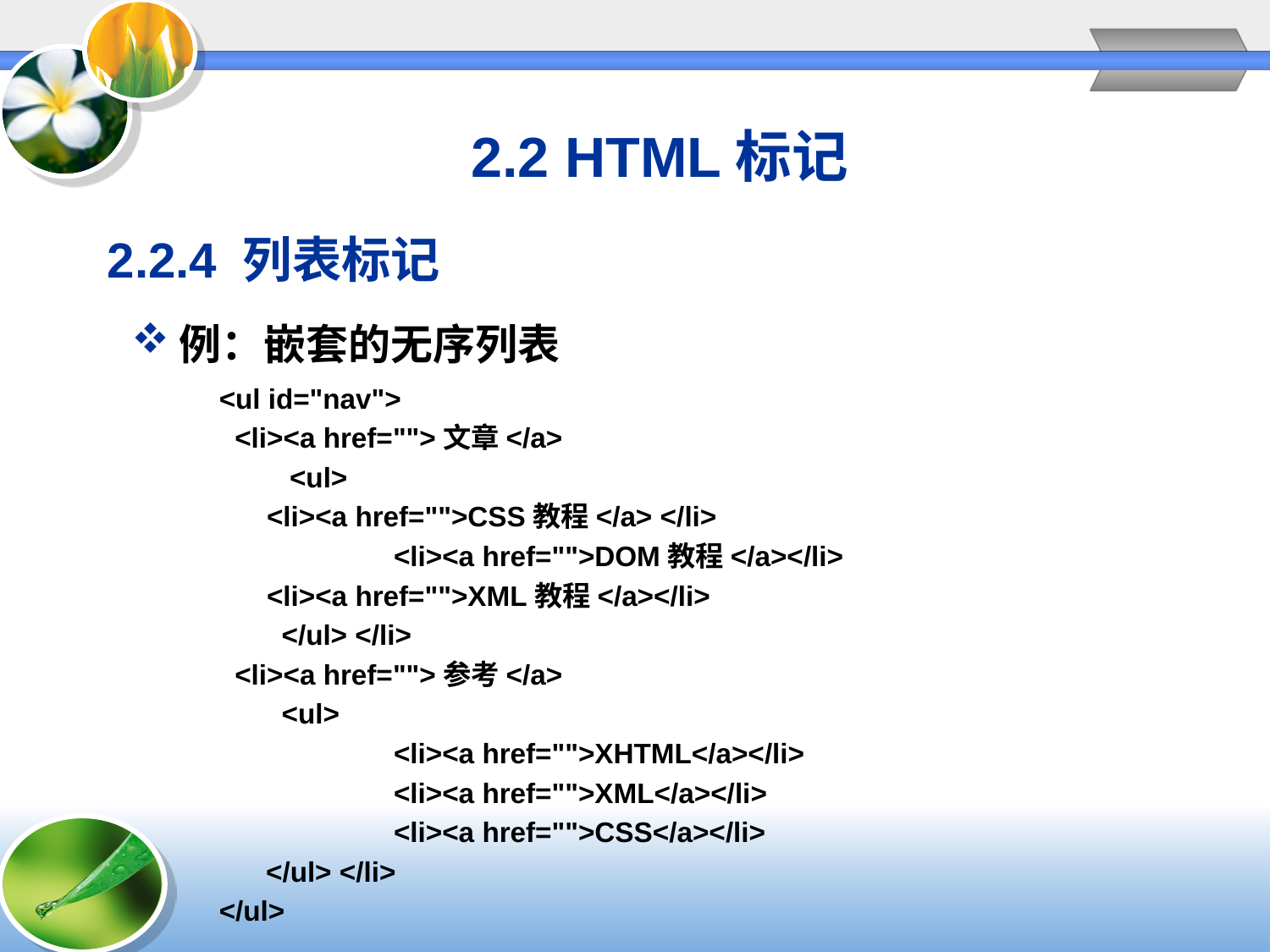

# 2.2 HTML标记
2.2.4 列表标记
例：嵌套的无序列表
<ul id="nav">
  <li><a href="">文章</a>
         <ul>
      	<li><a href="">CSS教程</a> </li>
		<li><a href="">DOM教程</a></li>
      	<li><a href="">XML教程</a></li>
        </ul> </li>
  <li><a href="">参考</a>
        <ul>
		<li><a href="">XHTML</a></li>
     		<li><a href="">XML</a></li>
		<li><a href="">CSS</a></li>
      </ul> </li>
</ul>